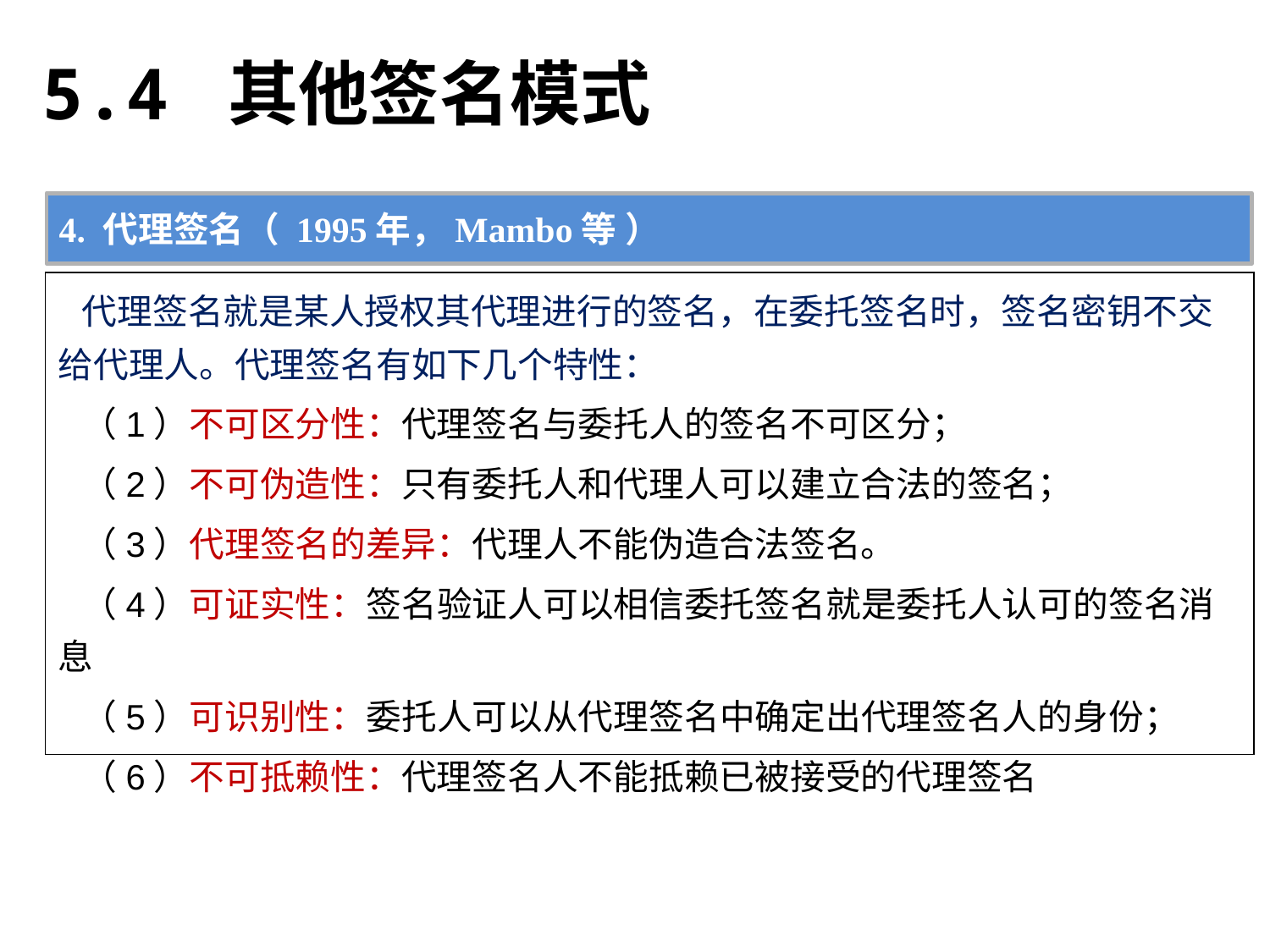

# 5.4 其他签名模式
4. 代理签名（ 1995年，Mambo等 ）
  代理签名就是某人授权其代理进行的签名，在委托签名时，签名密钥不交给代理人。代理签名有如下几个特性：
  （1）不可区分性：代理签名与委托人的签名不可区分；
  （2）不可伪造性：只有委托人和代理人可以建立合法的签名；
  （3）代理签名的差异：代理人不能伪造合法签名。
  （4）可证实性：签名验证人可以相信委托签名就是委托人认可的签名消息
  （5）可识别性：委托人可以从代理签名中确定出代理签名人的身份；
  （6）不可抵赖性：代理签名人不能抵赖已被接受的代理签名